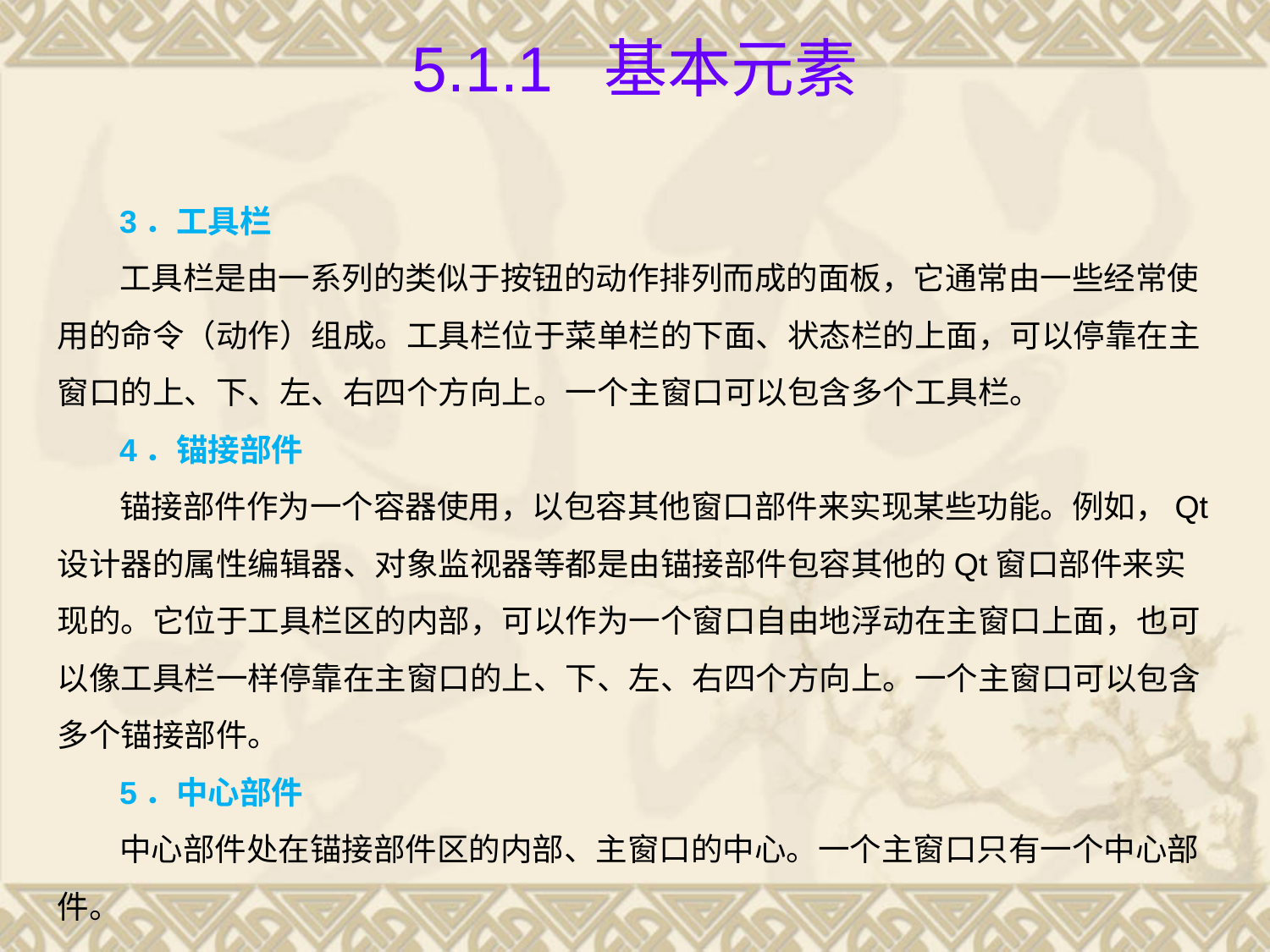

# 5.1.1  基本元素
3．工具栏
工具栏是由一系列的类似于按钮的动作排列而成的面板，它通常由一些经常使用的命令（动作）组成。工具栏位于菜单栏的下面、状态栏的上面，可以停靠在主窗口的上、下、左、右四个方向上。一个主窗口可以包含多个工具栏。
4．锚接部件
锚接部件作为一个容器使用，以包容其他窗口部件来实现某些功能。例如，Qt设计器的属性编辑器、对象监视器等都是由锚接部件包容其他的Qt窗口部件来实现的。它位于工具栏区的内部，可以作为一个窗口自由地浮动在主窗口上面，也可以像工具栏一样停靠在主窗口的上、下、左、右四个方向上。一个主窗口可以包含多个锚接部件。
5．中心部件
中心部件处在锚接部件区的内部、主窗口的中心。一个主窗口只有一个中心部件。